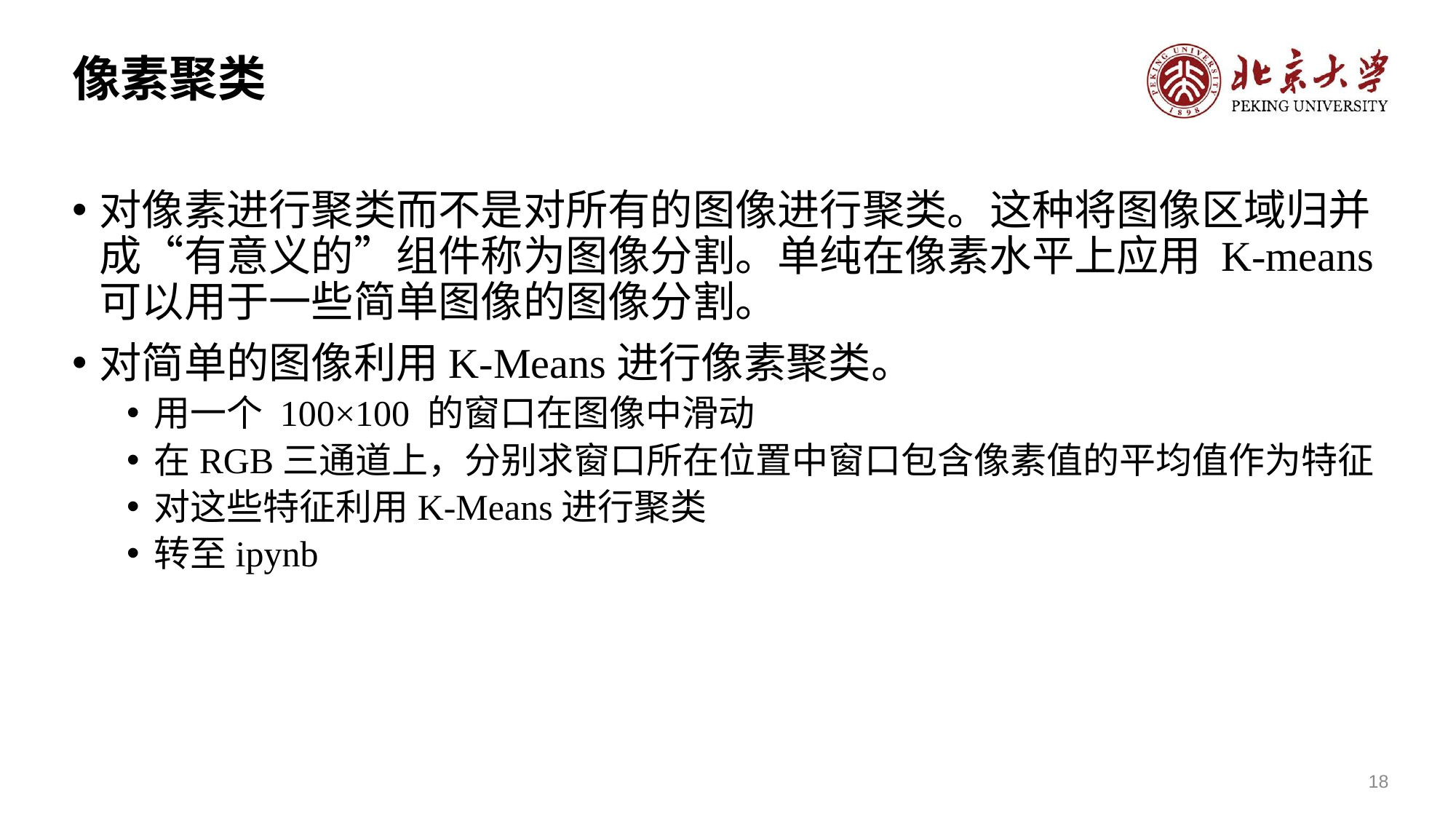

# 像素聚类
对像素进行聚类而不是对所有的图像进行聚类。这种将图像区域归并成“有意义的”组件称为图像分割。单纯在像素水平上应用 K-means可以用于一些简单图像的图像分割。
对简单的图像利用K-Means进行像素聚类。
用一个 100×100 的窗口在图像中滑动
在RGB三通道上，分别求窗口所在位置中窗口包含像素值的平均值作为特征
对这些特征利用K-Means进行聚类
转至ipynb

18